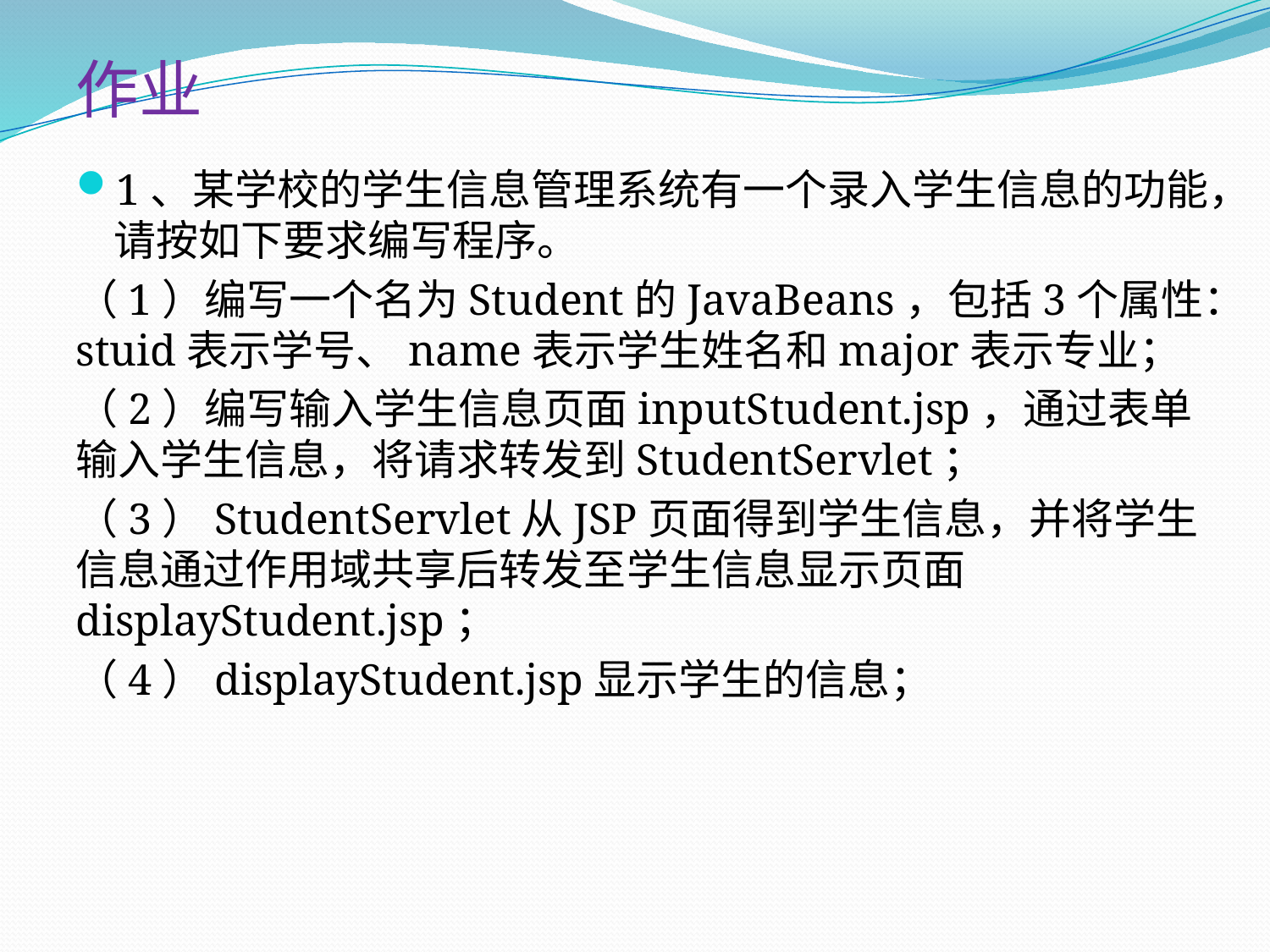

作业
1、某学校的学生信息管理系统有一个录入学生信息的功能，请按如下要求编写程序。
（1）编写一个名为Student的JavaBeans，包括3个属性：stuid表示学号、name表示学生姓名和major表示专业；
（2）编写输入学生信息页面inputStudent.jsp，通过表单输入学生信息，将请求转发到StudentServlet；
（3）StudentServlet从JSP页面得到学生信息，并将学生信息通过作用域共享后转发至学生信息显示页面displayStudent.jsp；
（4）displayStudent.jsp显示学生的信息；